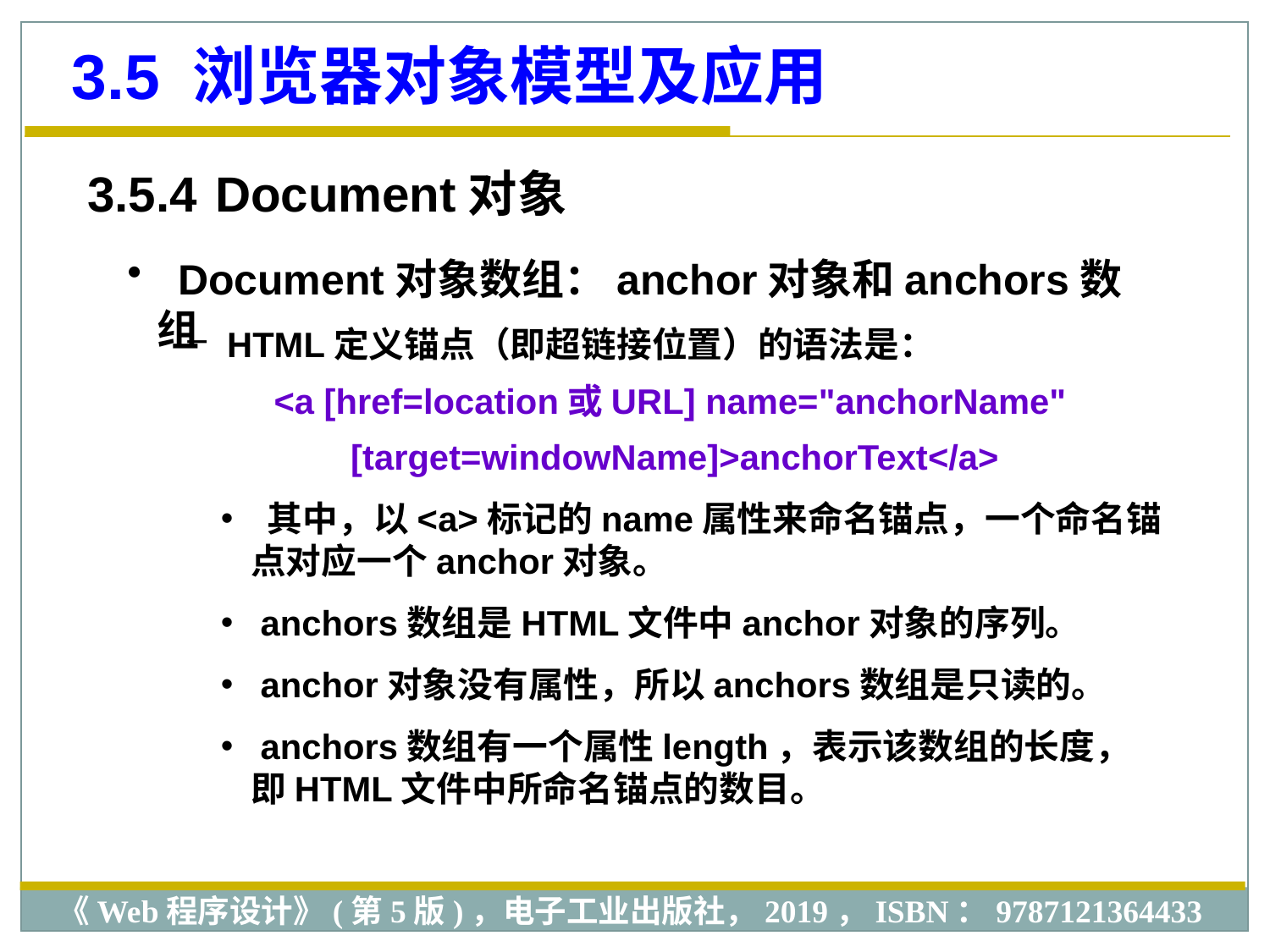

3.5 浏览器对象模型及应用
3.5.4  Document对象
  Document对象数组：anchor对象和anchors数组
 HTML定义锚点（即超链接位置）的语法是：
<a [href=location或URL] name="anchorName"
[target=windowName]>anchorText</a>
 其中，以<a>标记的name属性来命名锚点，一个命名锚点对应一个anchor对象。
 anchors数组是HTML文件中anchor对象的序列。
 anchor对象没有属性，所以anchors数组是只读的。
 anchors数组有一个属性length，表示该数组的长度，即HTML文件中所命名锚点的数目。